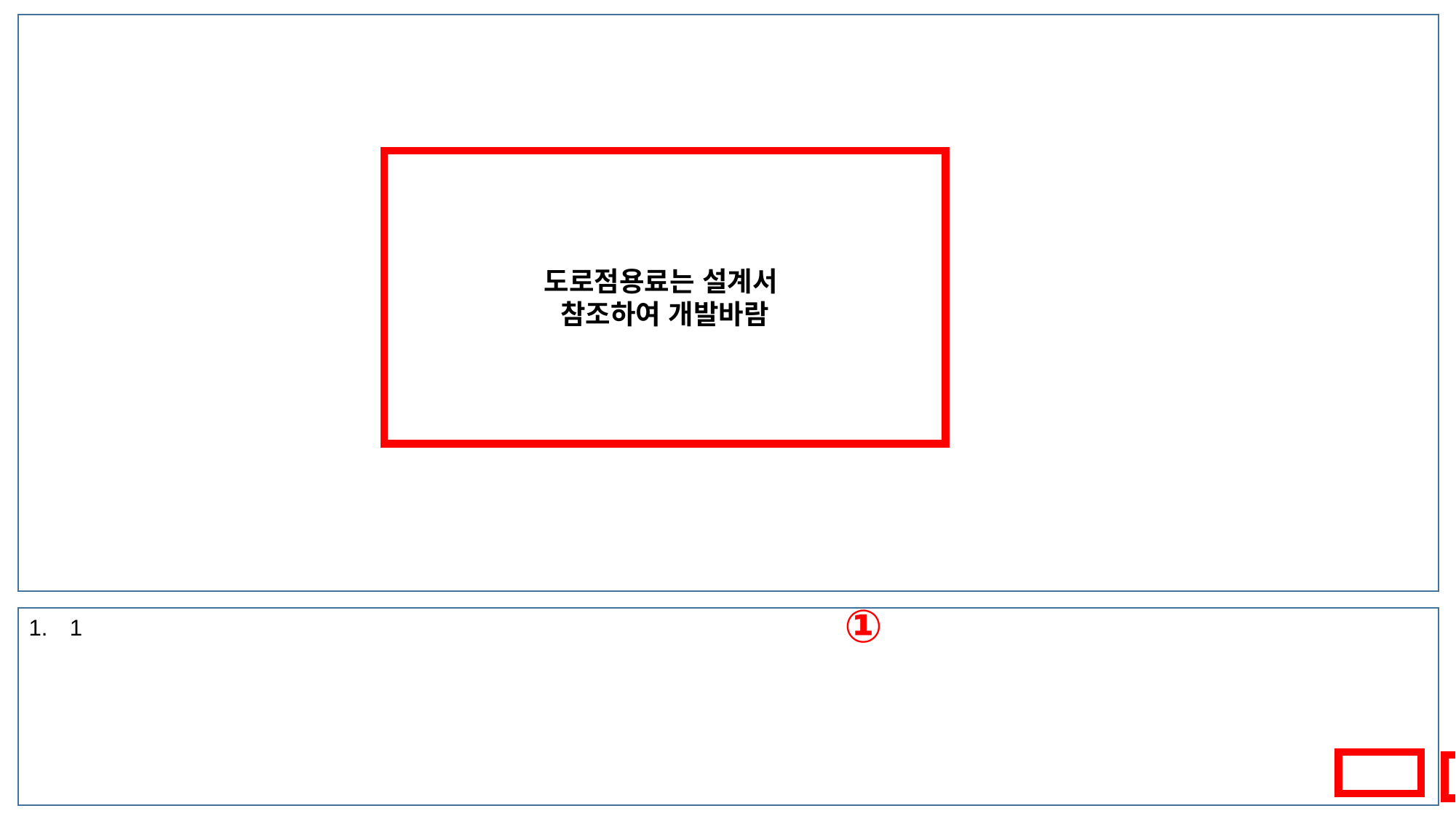

도로점용료는 설계서
참조하여 개발바람
②
①

1
③
④

⑤
⑥